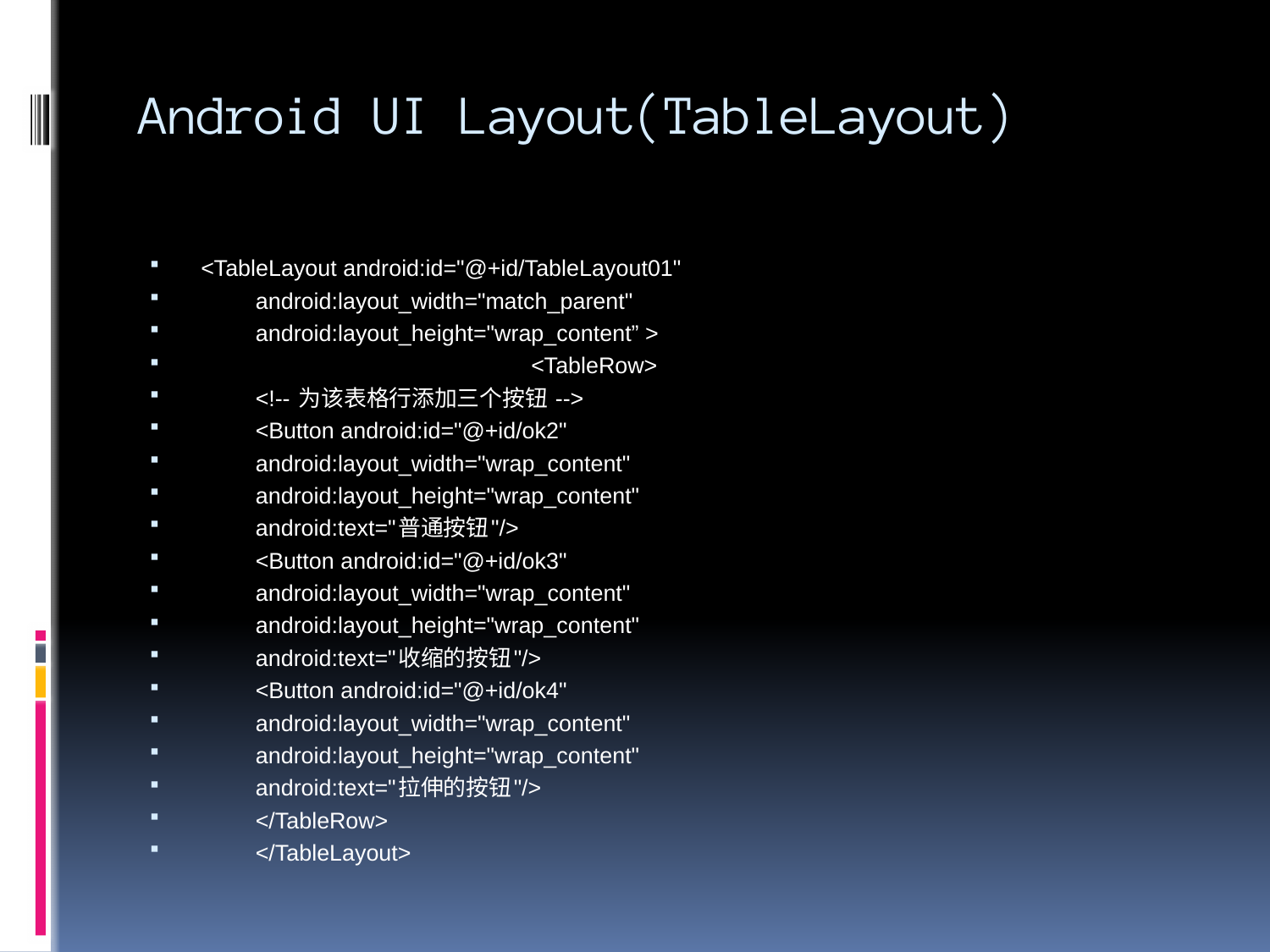

# Android UI Layout(TableLayout)
<TableLayout android:id="@+id/TableLayout01"
		android:layout_width="match_parent"
		android:layout_height="wrap_content” >
                                                    <TableRow>
			<!-- 为该表格行添加三个按钮 -->
			<Button android:id="@+id/ok2"
				android:layout_width="wrap_content"
				android:layout_height="wrap_content"
				android:text="普通按钮"/>
			<Button android:id="@+id/ok3"
				android:layout_width="wrap_content"
				android:layout_height="wrap_content"
				android:text="收缩的按钮"/>
			<Button android:id="@+id/ok4"
				android:layout_width="wrap_content"
				android:layout_height="wrap_content"
				android:text="拉伸的按钮"/>
		</TableRow>
	</TableLayout>